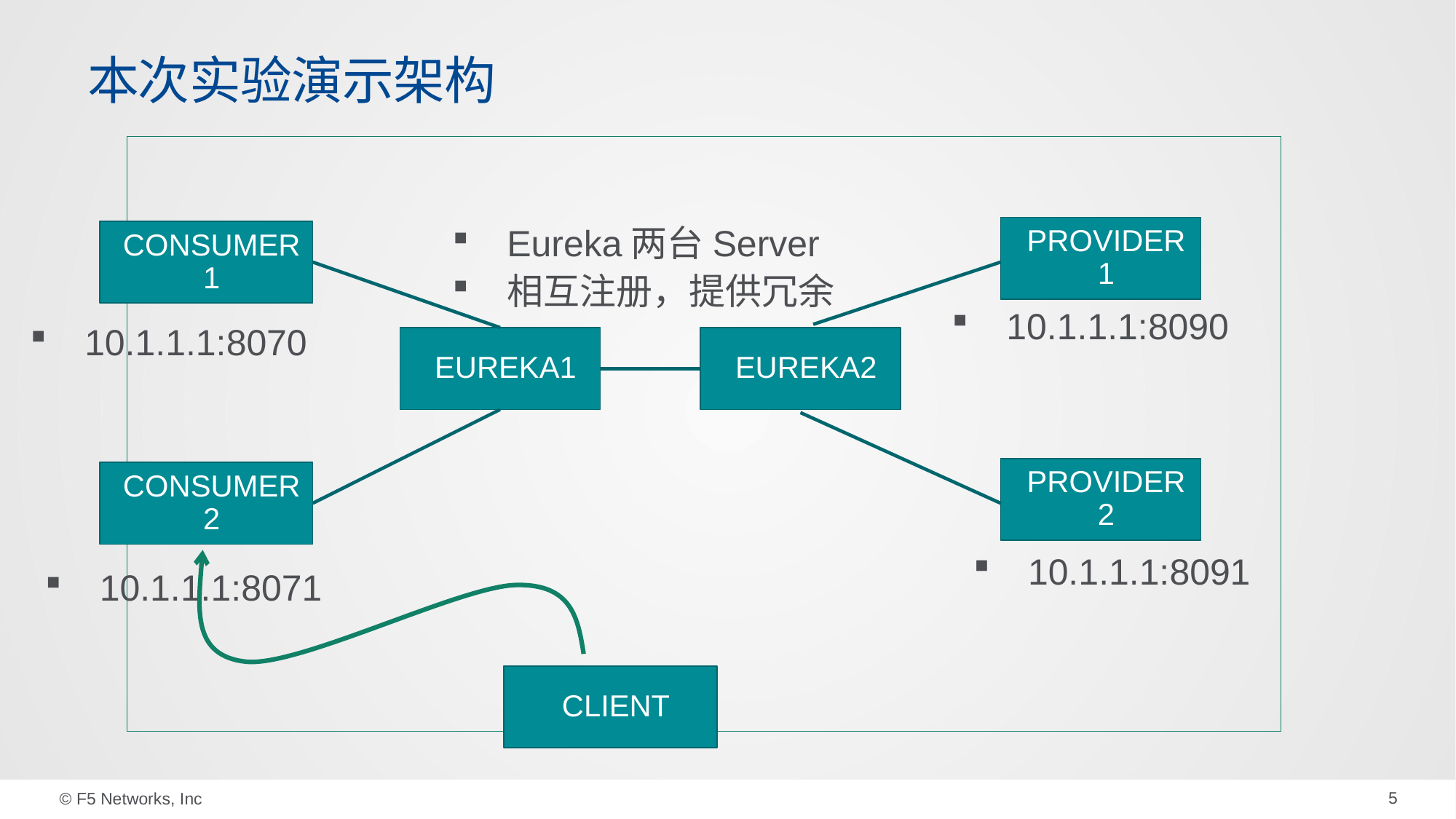

# 本次实验演示架构

pROVIDER1
cONSUMER1
Eureka两台Server
相互注册，提供冗余
10.1.1.1:8090
10.1.1.1:8070
eureka1
eureka2

pROVIDER2
cONSUMER2

10.1.1.1:8091

10.1.1.1:8071
Client